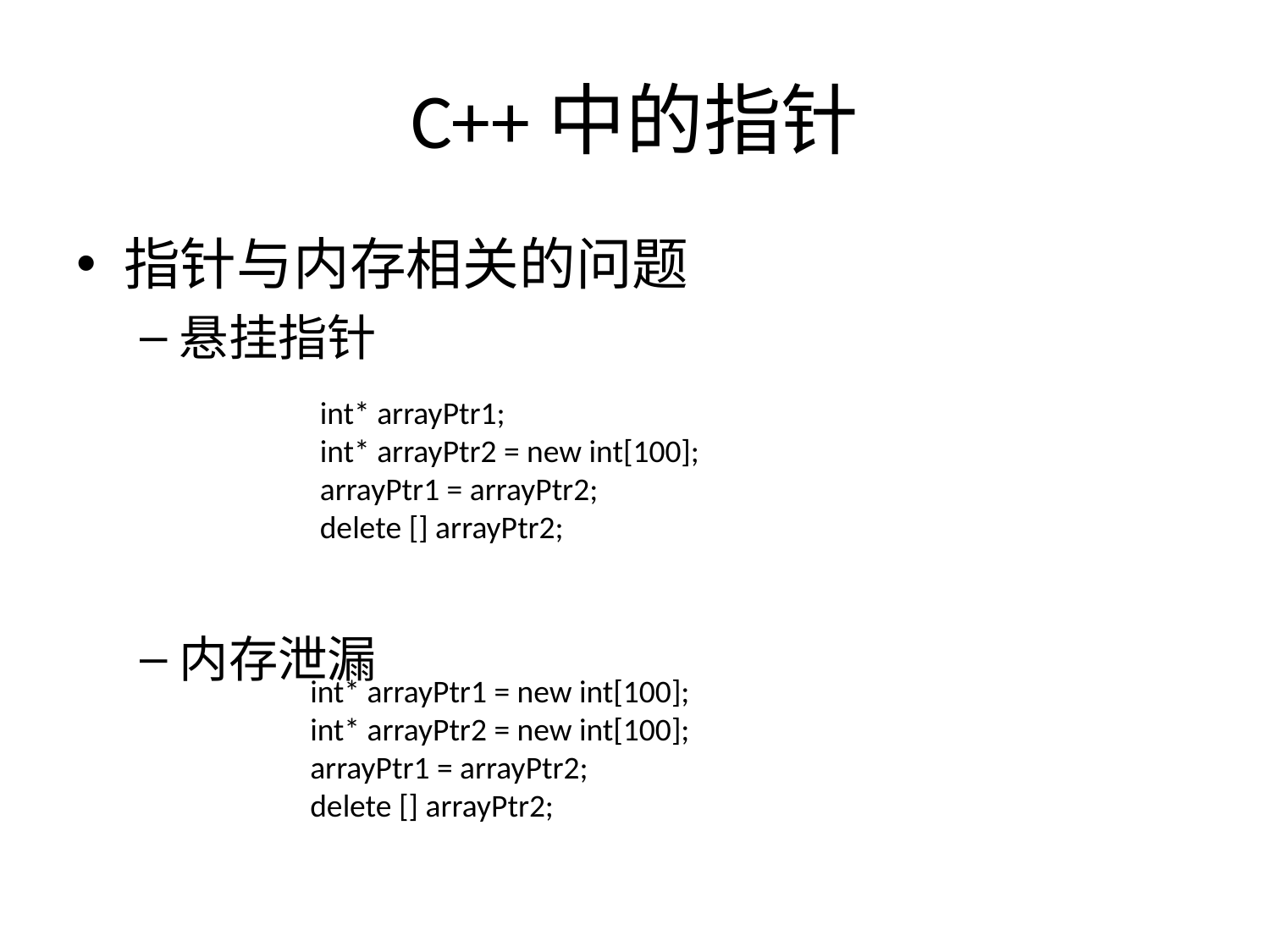

# C++中的指针
指针与内存相关的问题
悬挂指针

内存泄漏

int* arrayPtr1;
int* arrayPtr2 = new int[100];
arrayPtr1 = arrayPtr2;
delete [] arrayPtr2;
int* arrayPtr1 = new int[100];
int* arrayPtr2 = new int[100];
arrayPtr1 = arrayPtr2;
delete [] arrayPtr2;